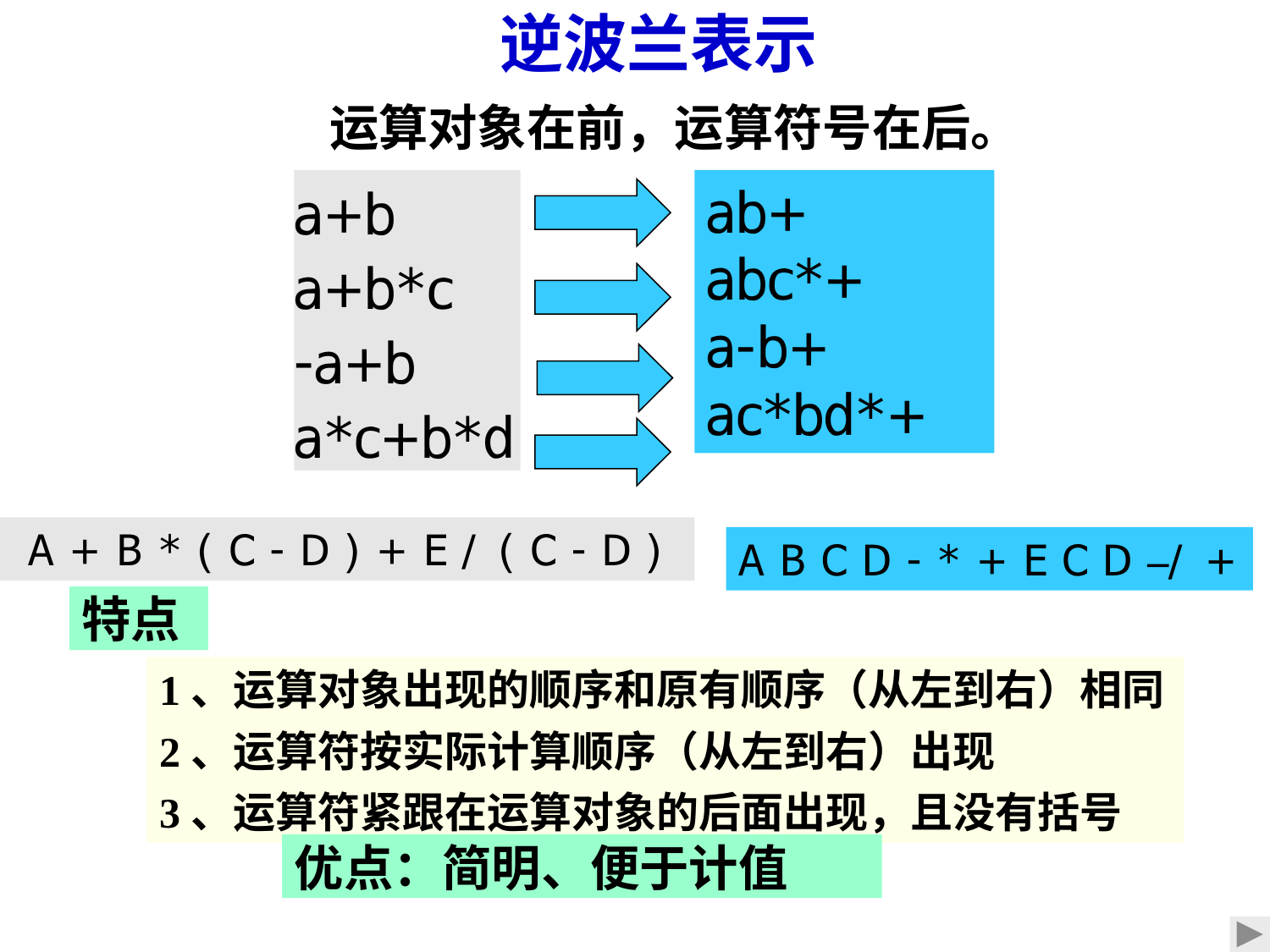

# 逆波兰表示
运算对象在前，运算符号在后。
a+b
a+b*c
-a+b
a*c+b*d
ab+
abc*+
a-b+
ac*bd*+

A + B * ( C - D ) + E / ( C - D )
A B C D - * + E C D –/ +
特点
1、运算对象出现的顺序和原有顺序（从左到右）相同
2、运算符按实际计算顺序（从左到右）出现
3、运算符紧跟在运算对象的后面出现，且没有括号
优点：简明、便于计值